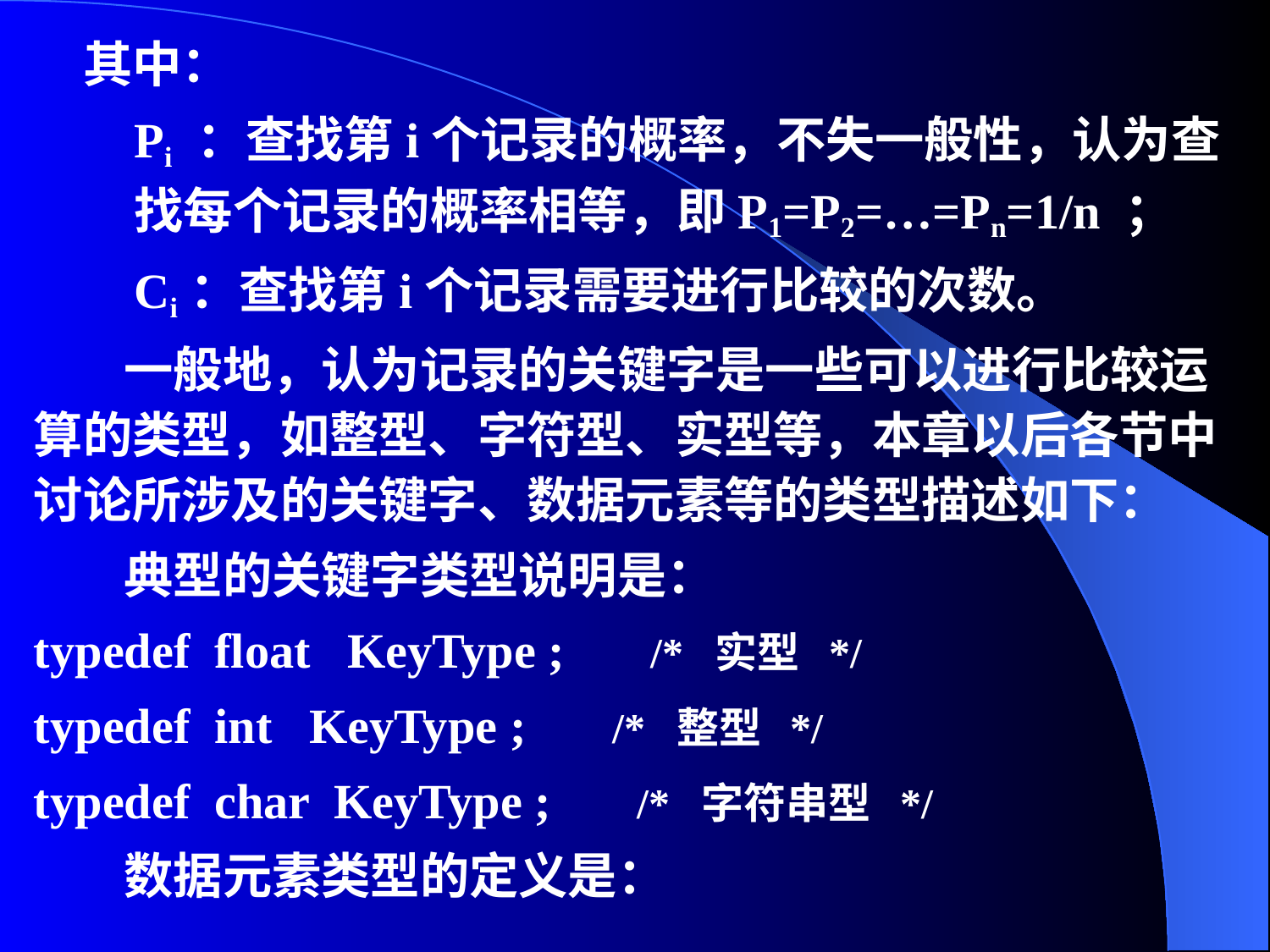

其中：
Pi ：查找第i个记录的概率，不失一般性，认为查找每个记录的概率相等，即P1=P2=…=Pn=1/n ；
Ci：查找第i个记录需要进行比较的次数。
       一般地，认为记录的关键字是一些可以进行比较运算的类型，如整型、字符型、实型等，本章以后各节中讨论所涉及的关键字、数据元素等的类型描述如下：
       典型的关键字类型说明是：
typedef  float   KeyType ;       /*  实型  */
typedef  int   KeyType ;       /*  整型  */
typedef  char  KeyType ;       /*  字符串型  */
       数据元素类型的定义是：